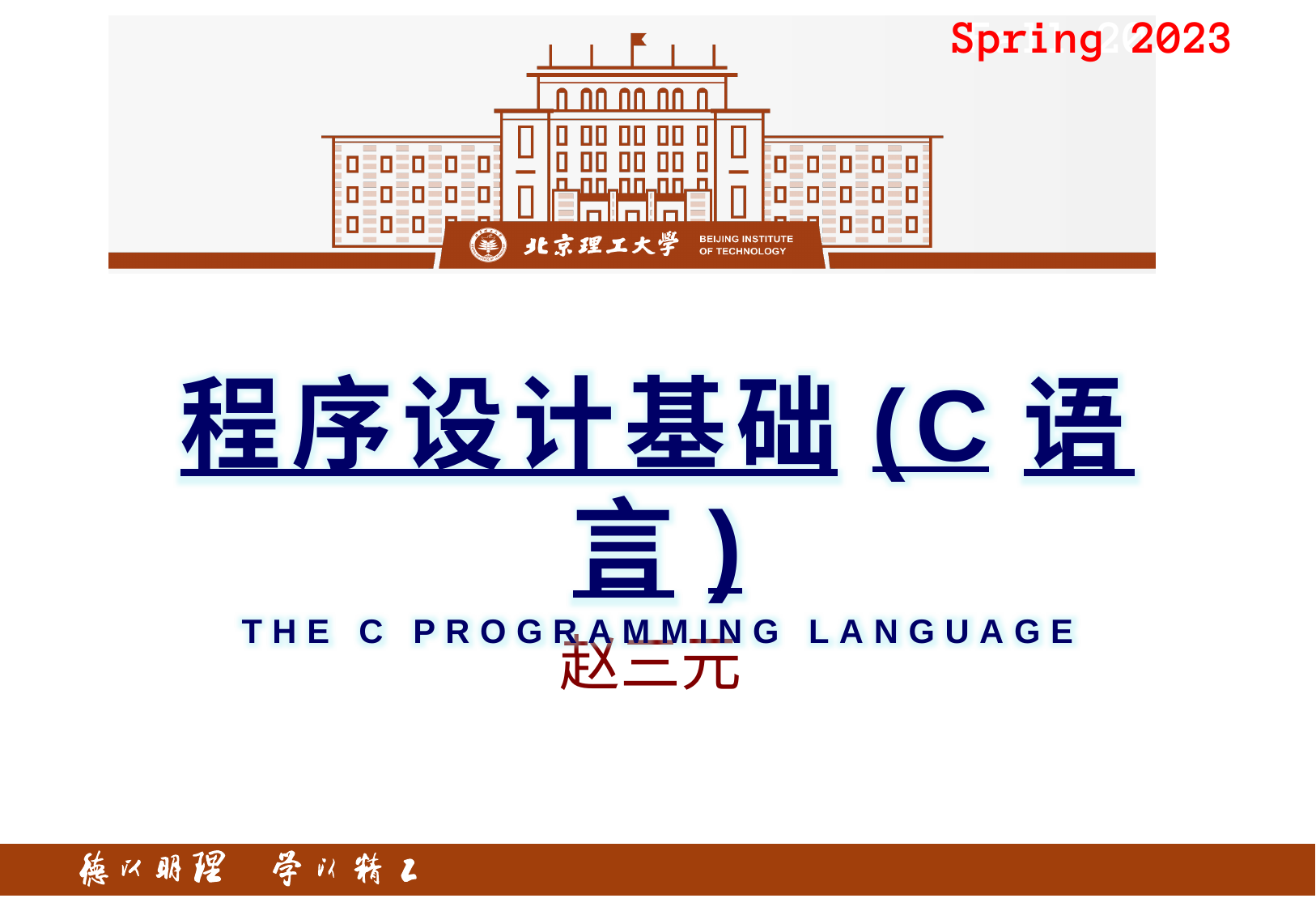

Fall 2017
Spring 2023
程序设计基础(C语言)
The C programming language
赵三元

1